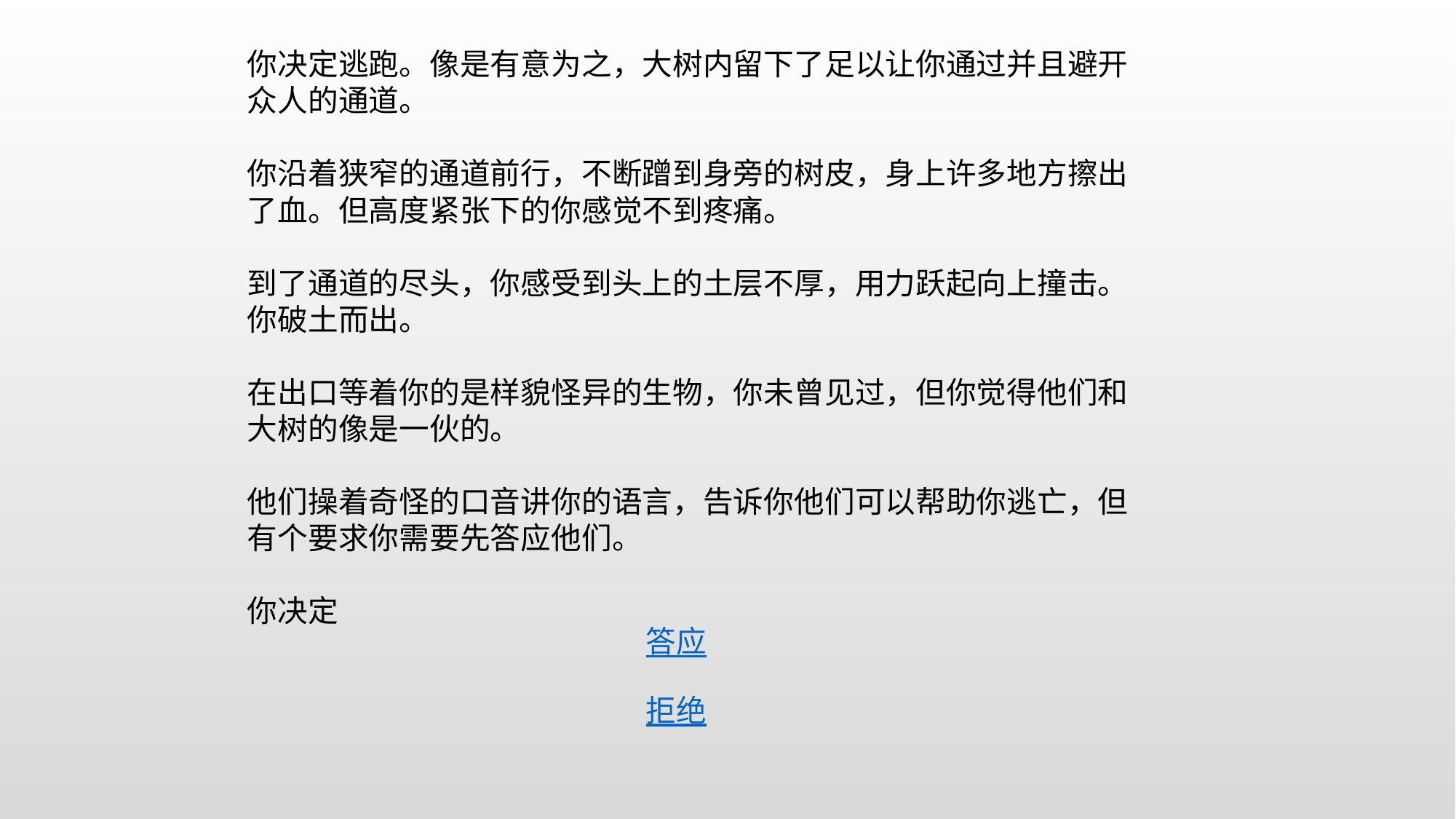

你决定逃跑。像是有意为之，大树内留下了足以让你通过并且避开众人的通道。

你沿着狭窄的通道前行，不断蹭到身旁的树皮，身上许多地方擦出了血。但高度紧张下的你感觉不到疼痛。

到了通道的尽头，你感受到头上的土层不厚，用力跃起向上撞击。你破土而出。

在出口等着你的是样貌怪异的生物，你未曾见过，但你觉得他们和大树的像是一伙的。

他们操着奇怪的口音讲你的语言，告诉你他们可以帮助你逃亡，但有个要求你需要先答应他们。

你决定
答应
拒绝